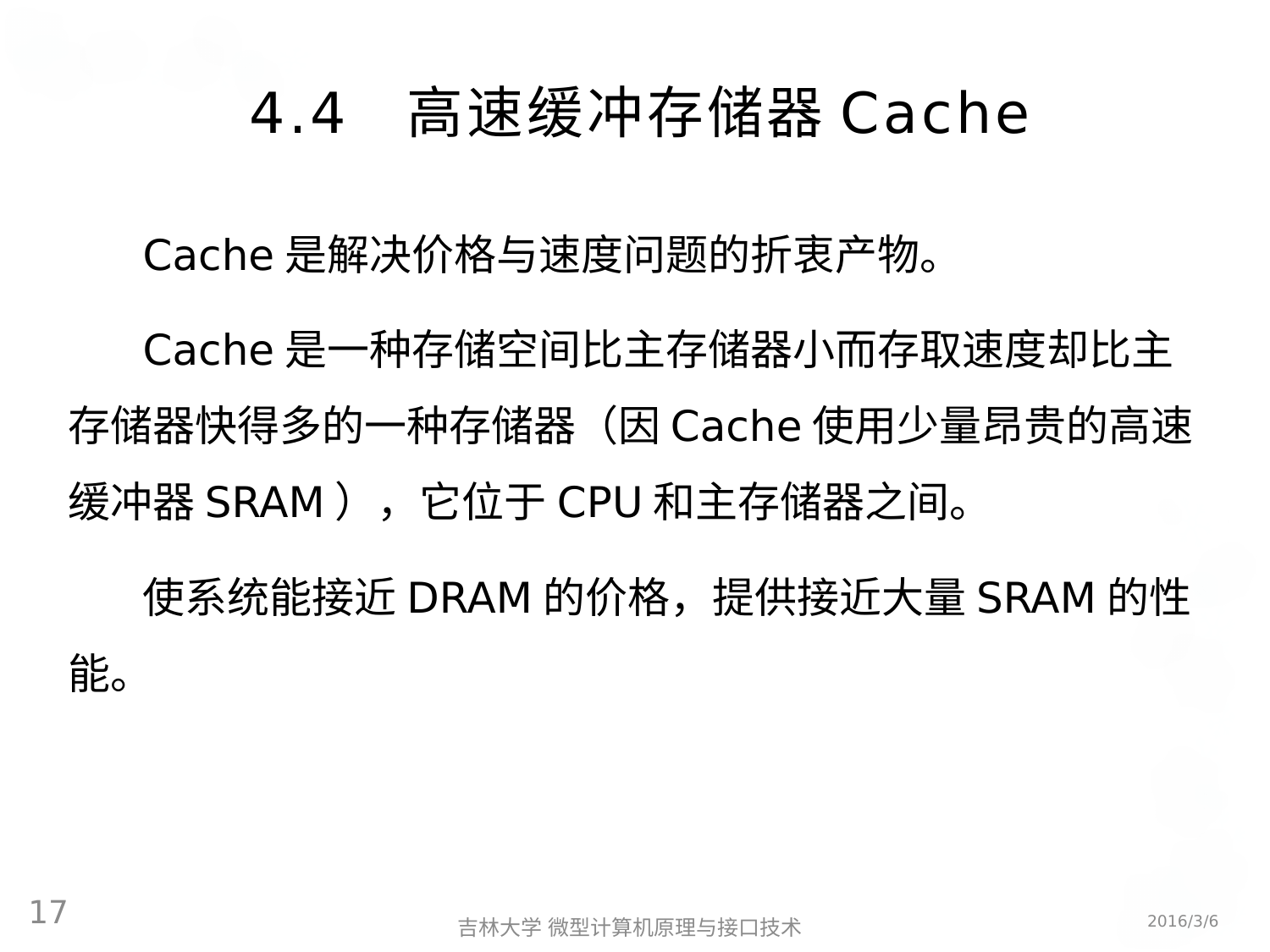

# 4.4  高速缓冲存储器Cache
Cache是解决价格与速度问题的折衷产物。
Cache是一种存储空间比主存储器小而存取速度却比主存储器快得多的一种存储器（因Cache使用少量昂贵的高速缓冲器SRAM），它位于CPU和主存储器之间。
使系统能接近DRAM的价格，提供接近大量SRAM的性能。

17
2016/3/6
吉林大学 微型计算机原理与接口技术